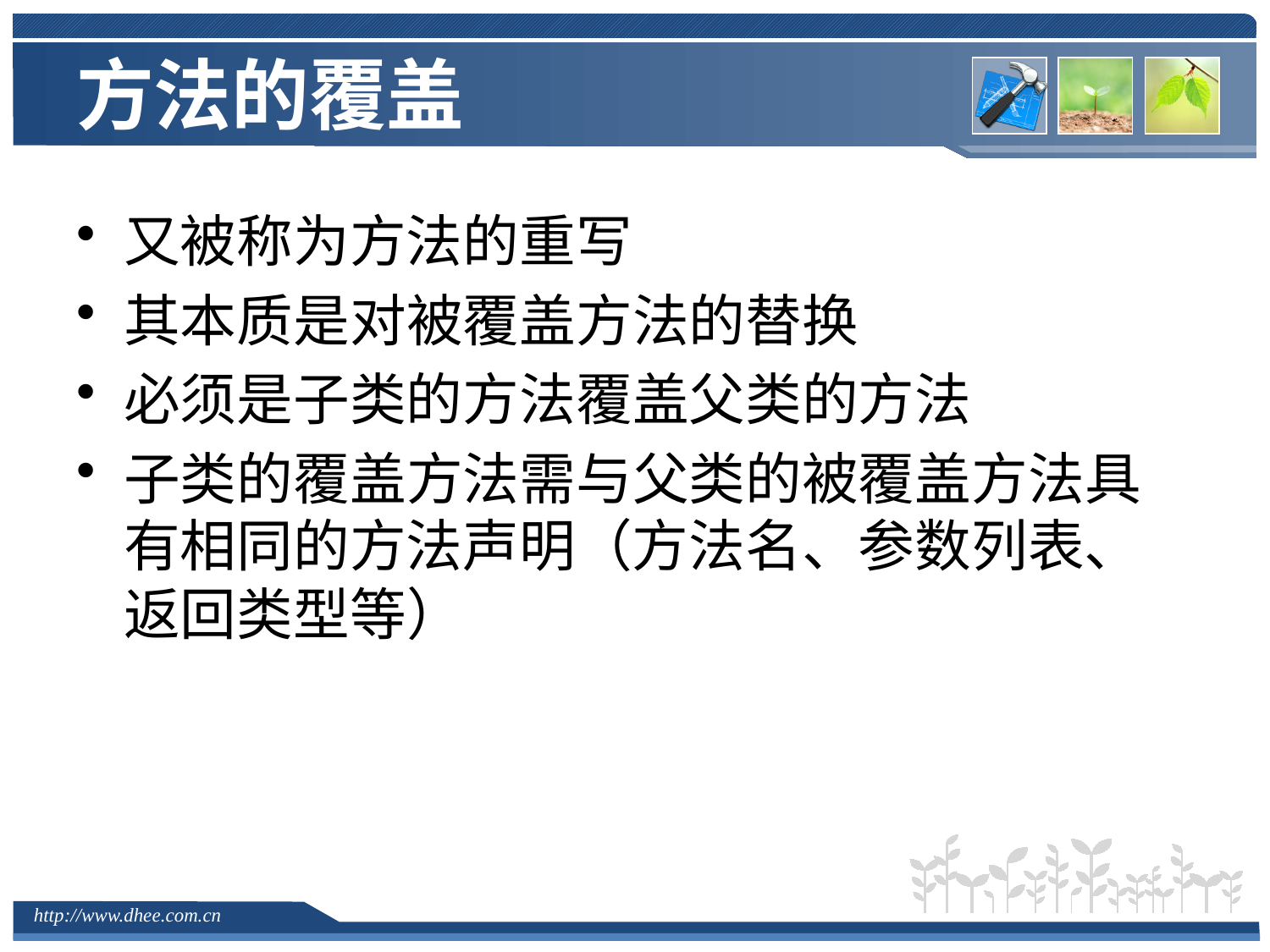

# 方法的覆盖
又被称为方法的重写
其本质是对被覆盖方法的替换
必须是子类的方法覆盖父类的方法
子类的覆盖方法需与父类的被覆盖方法具有相同的方法声明（方法名、参数列表、返回类型等）